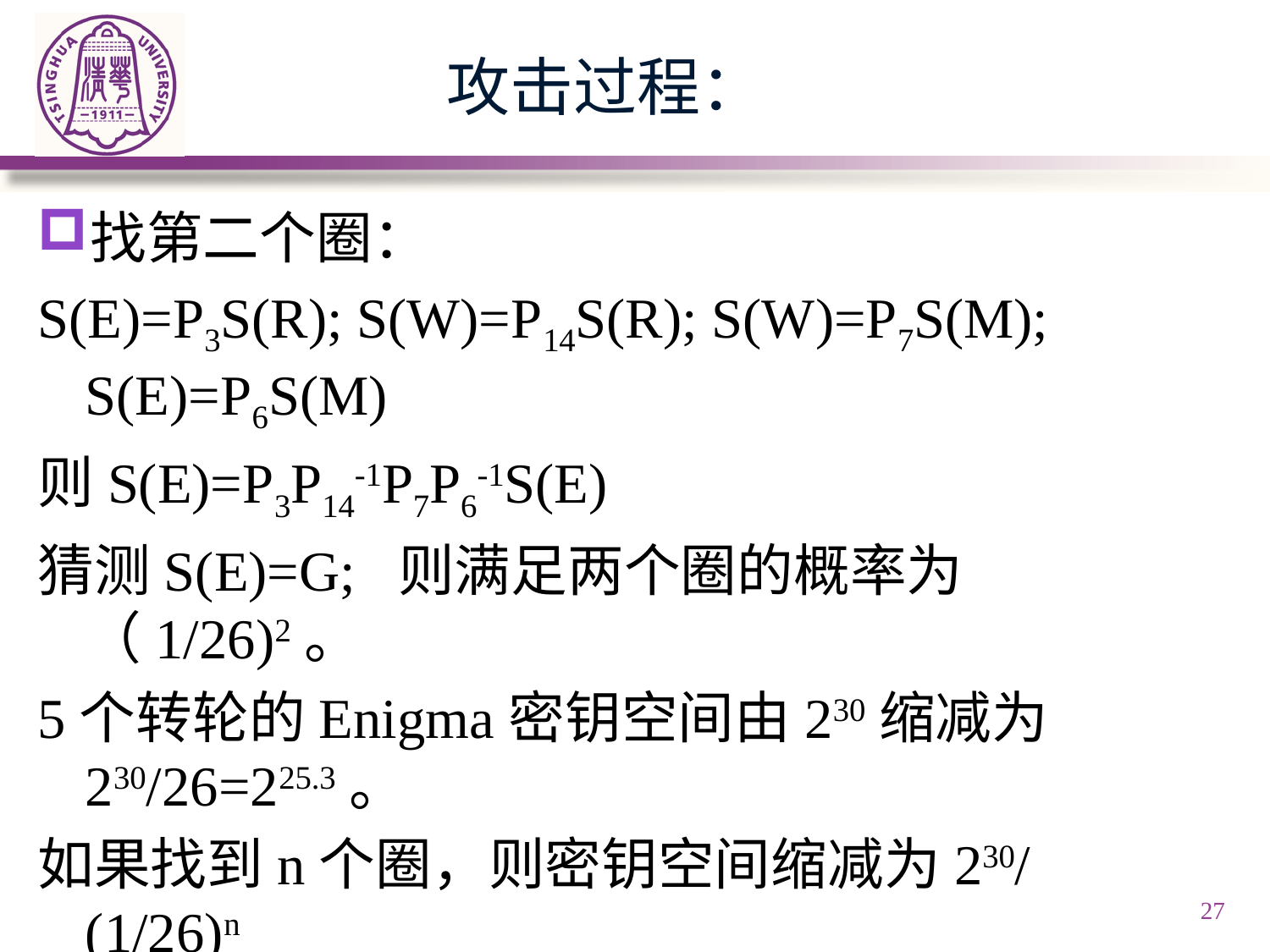

# 攻击过程：
找第二个圈：
S(E)=P3S(R); S(W)=P14S(R); S(W)=P7S(M); S(E)=P6S(M)
则S(E)=P3P14-1P7P6-1S(E)
猜测S(E)=G;  则满足两个圈的概率为（1/26)2。
5个转轮的Enigma密钥空间由230缩减为230/26=225.3。
如果找到n个圈，则密钥空间缩减为230/ (1/26)n
27